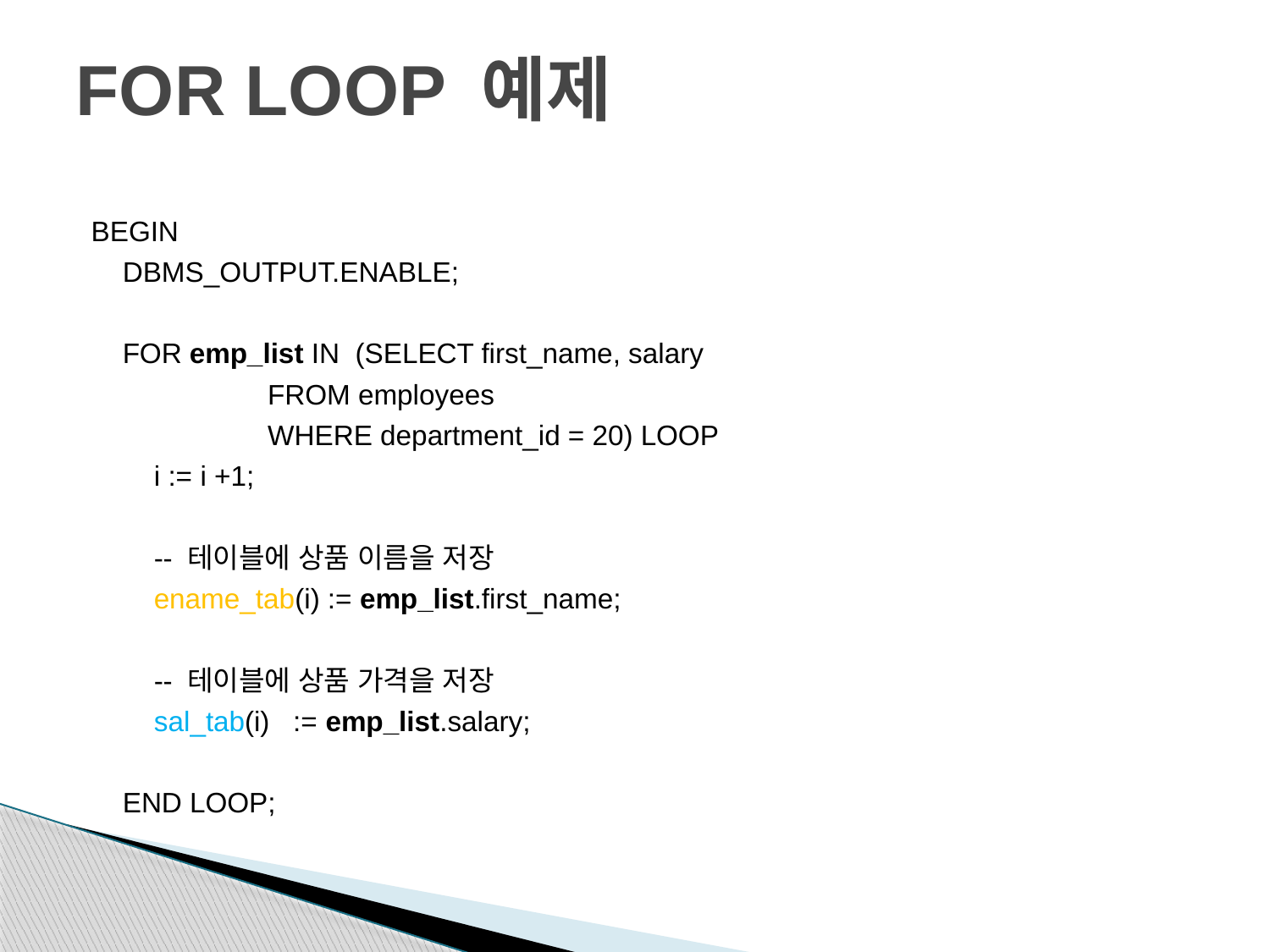

# FOR LOOP 예제

BEGIN
    DBMS_OUTPUT.ENABLE;

    FOR emp_list IN  (SELECT first_name, salary
	                  FROM employees
	                  WHERE department_id = 20) LOOP
        i := i +1;

        -- 테이블에 상품 이름을 저장
        ename_tab(i) := emp_list.first_name;

        -- 테이블에 상품 가격을 저장
        sal_tab(i)   := emp_list.salary;

    END LOOP;